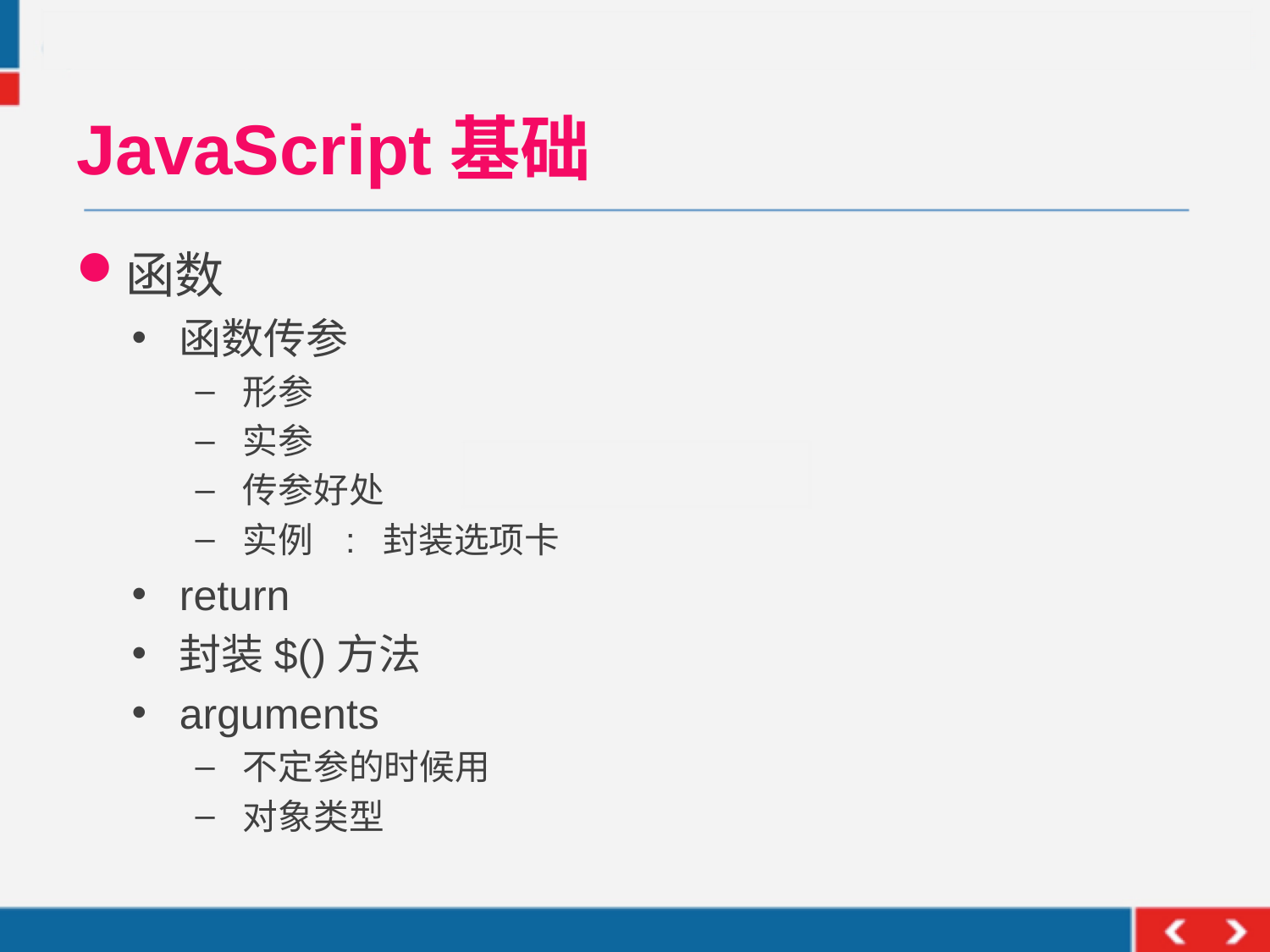

# JavaScript基础
函数
函数传参
形参
实参
传参好处
实例   :  封装选项卡
return
封装$()方法
arguments
不定参的时候用
对象类型